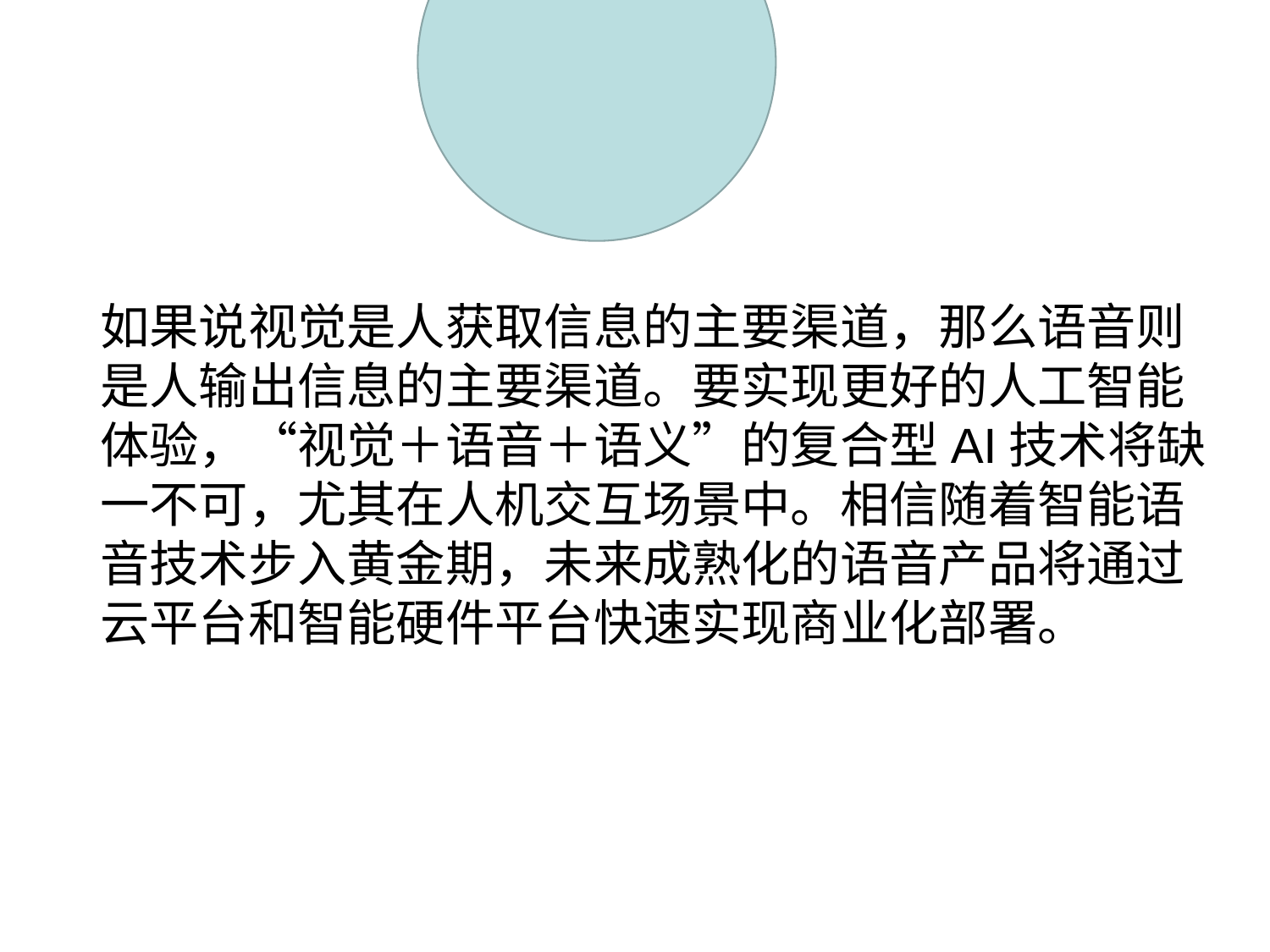

如果说视觉是人获取信息的主要渠道，那么语音则是人输出信息的主要渠道。要实现更好的人工智能体验，“视觉＋语音＋语义”的复合型AI技术将缺一不可，尤其在人机交互场景中。相信随着智能语音技术步入黄金期，未来成熟化的语音产品将通过云平台和智能硬件平台快速实现商业化部署。